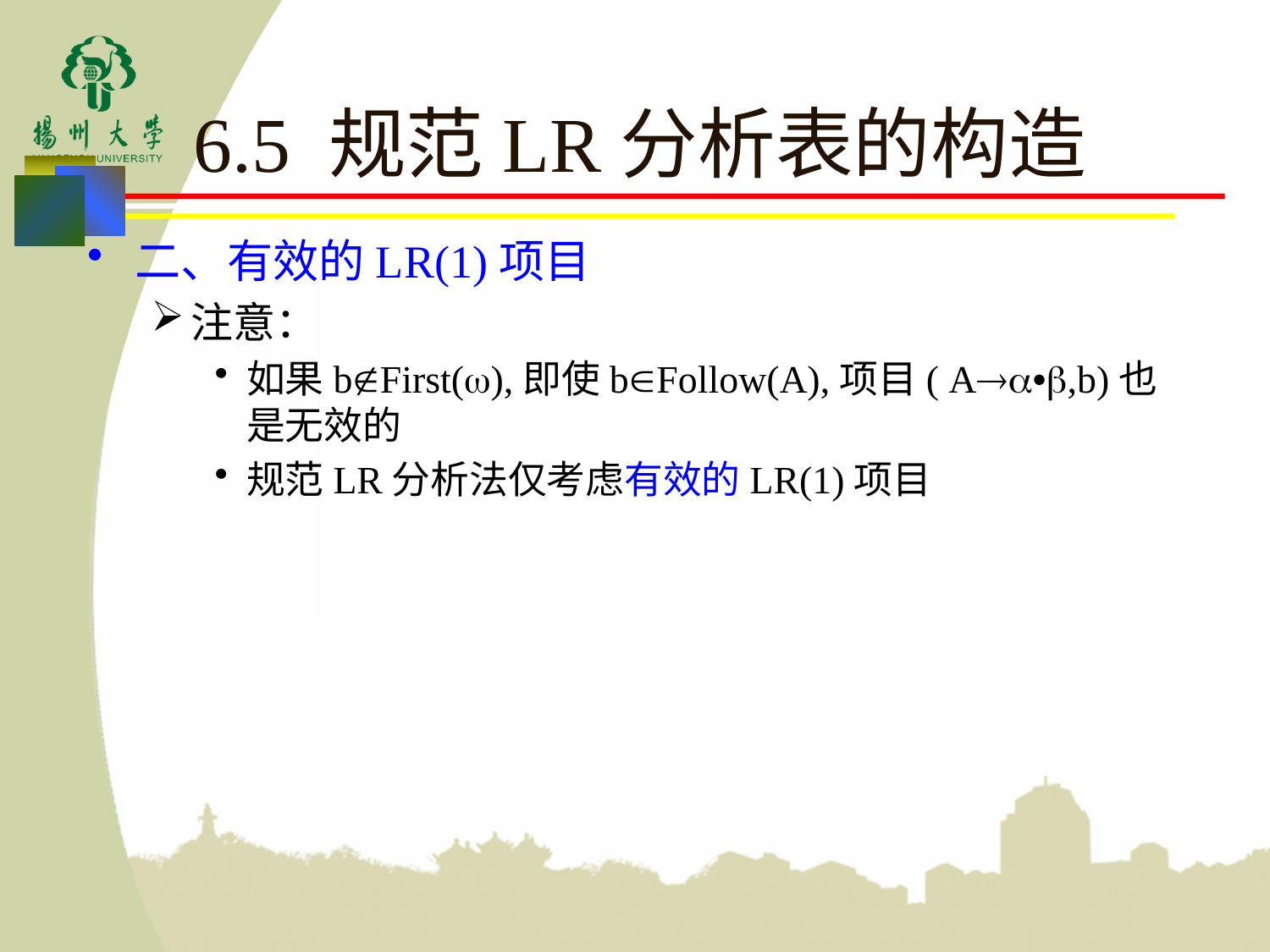

# 6.5 规范LR分析表的构造
二、有效的LR(1)项目
注意：
如果b∉First(ω),即使b∈Follow(A),项目( A→α•β,b)也是无效的
规范LR分析法仅考虑有效的LR(1)项目

82